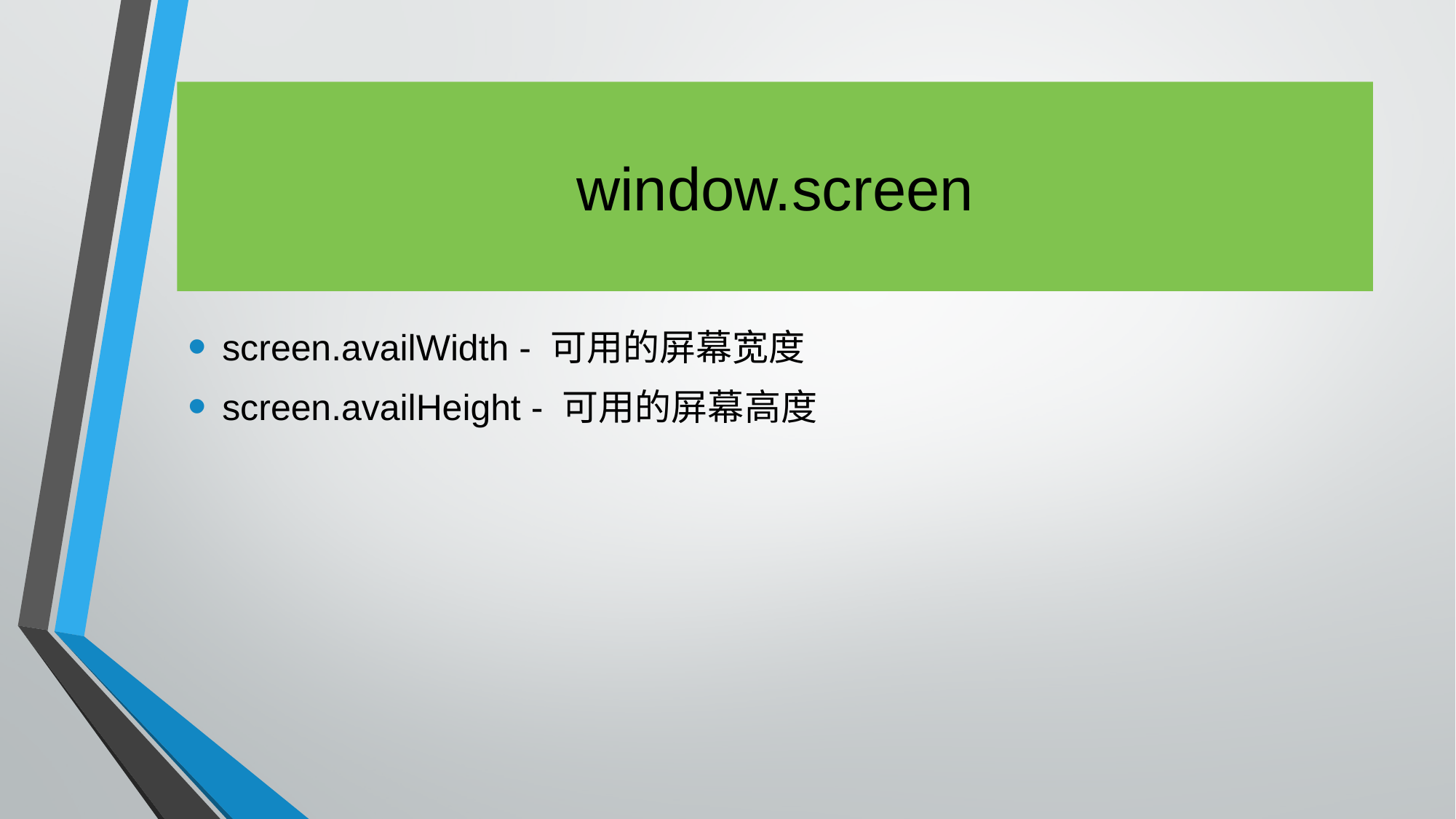

# window.screen
screen.availWidth - 可用的屏幕宽度
screen.availHeight - 可用的屏幕高度